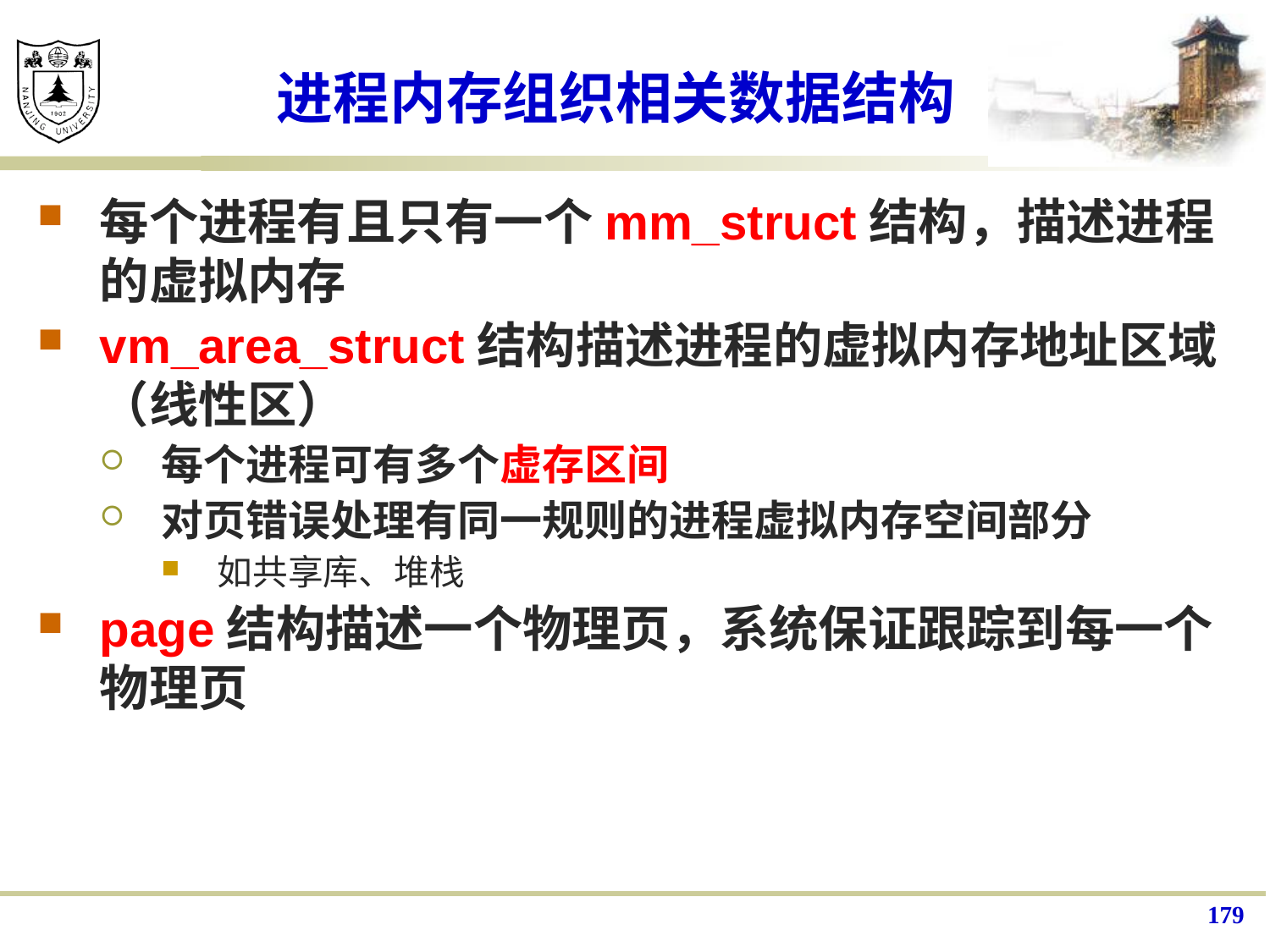

# 进程内存组织相关数据结构
每个进程有且只有一个mm_struct结构，描述进程的虚拟内存
vm_area_struct结构描述进程的虚拟内存地址区域（线性区）
每个进程可有多个虚存区间
对页错误处理有同一规则的进程虚拟内存空间部分
如共享库、堆栈
page结构描述一个物理页，系统保证跟踪到每一个物理页
179